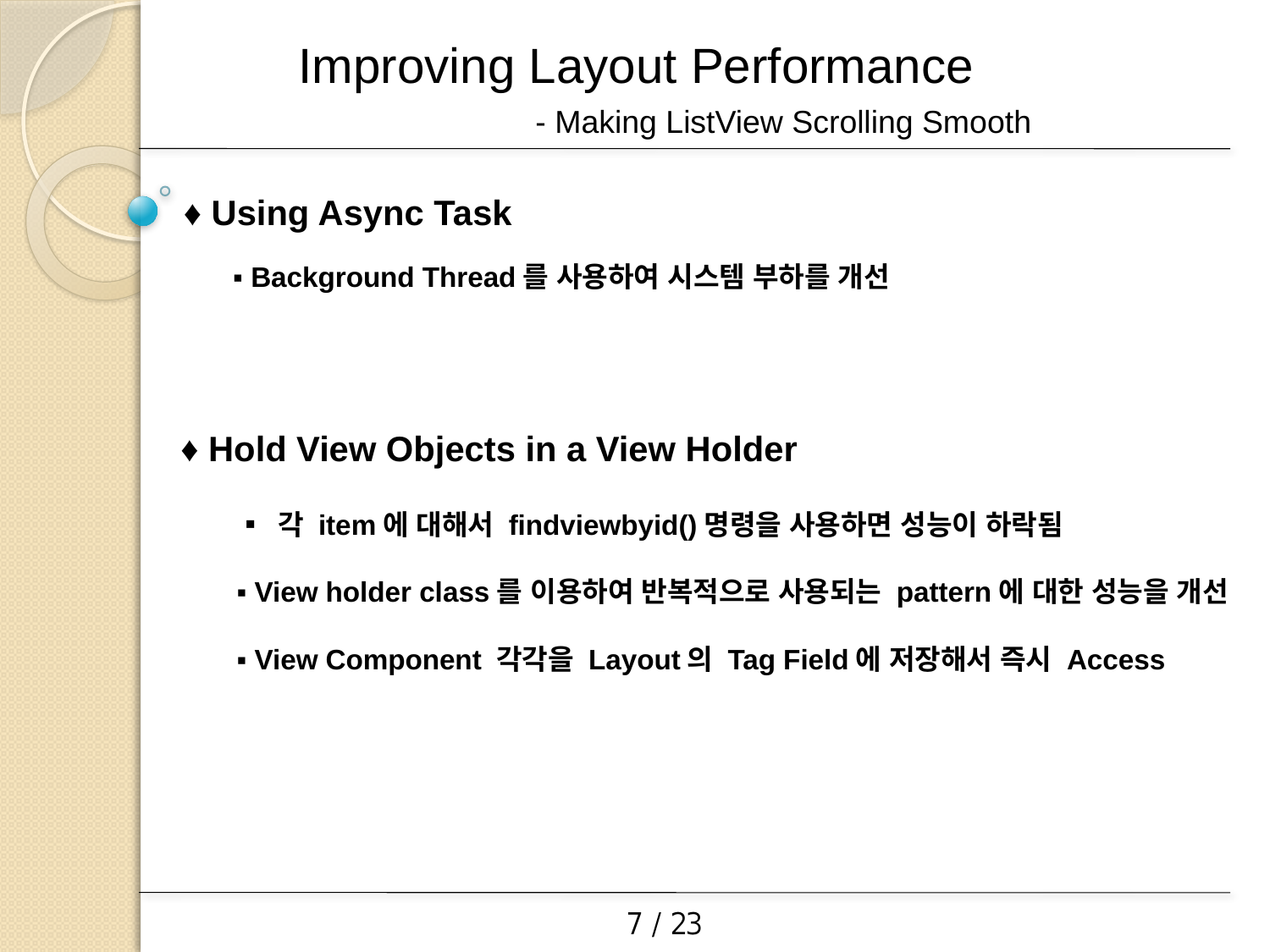

Improving Layout Performance
                   - Making ListView Scrolling Smooth
♦ Using Async Task
▪ Background Thread를 사용하여 시스템 부하를 개선
♦ Hold View Objects in a View Holder
▪ 각 item에 대해서 findviewbyid()명령을 사용하면 성능이 하락됨

▪ View holder class를 이용하여 반복적으로 사용되는 pattern에 대한 성능을 개선

▪ View Component 각각을 Layout의 Tag Field에 저장해서 즉시 Access
7 / 23